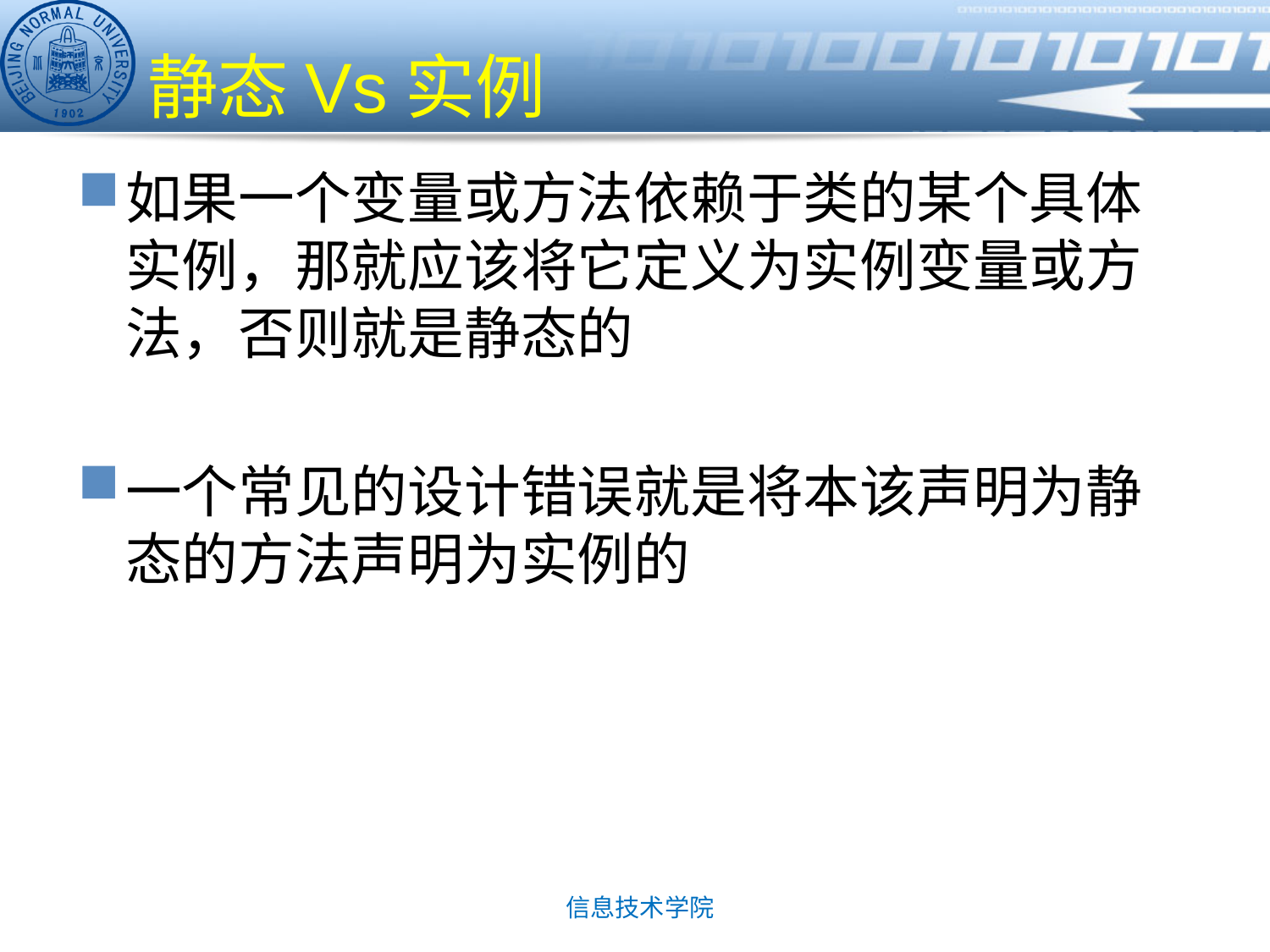

# 静态Vs实例
如果一个变量或方法依赖于类的某个具体实例，那就应该将它定义为实例变量或方法，否则就是静态的

一个常见的设计错误就是将本该声明为静态的方法声明为实例的

21